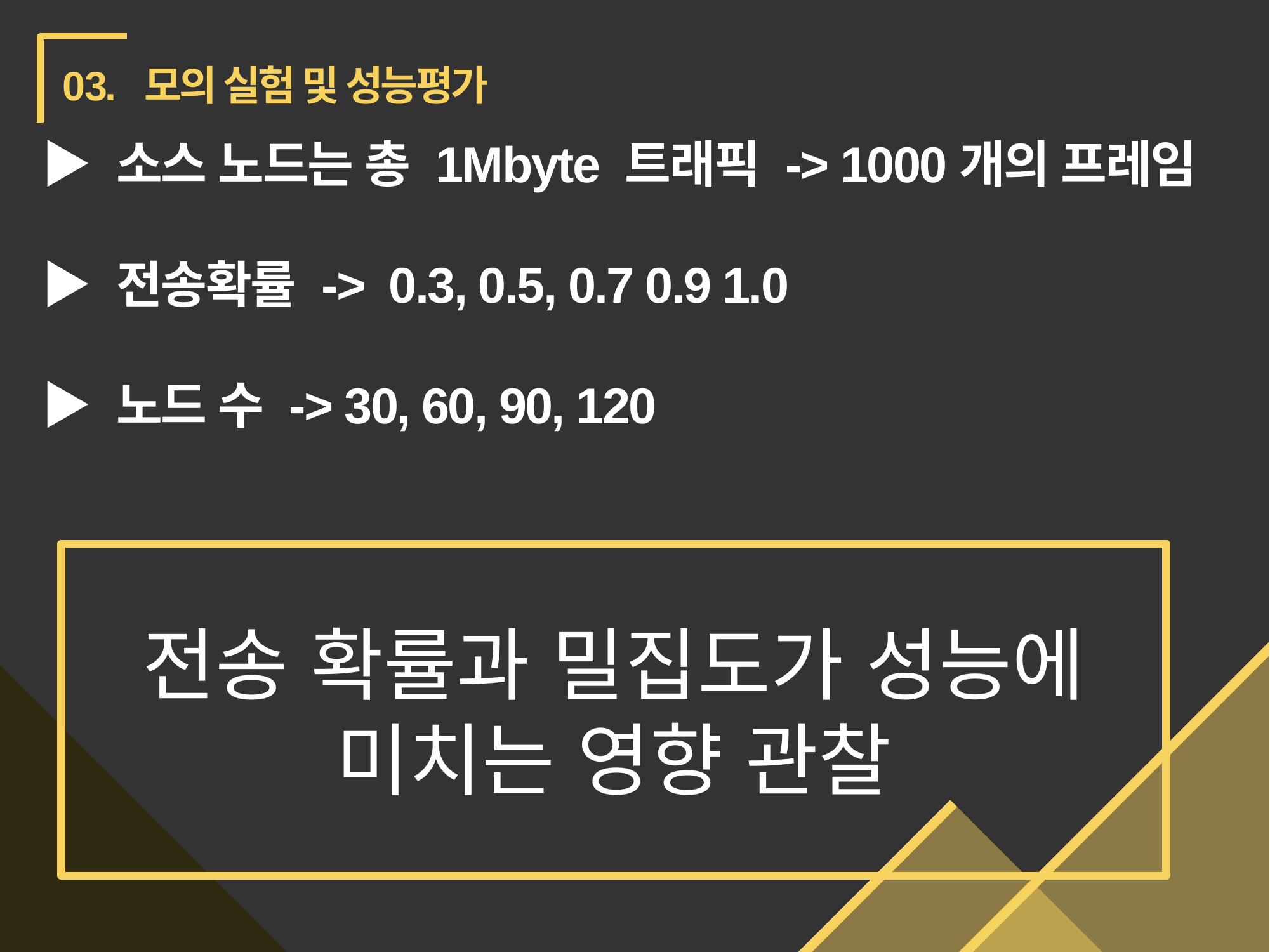

03.  모의 실험 및 성능평가

▶ 소스 노드는 총 1Mbyte 트래픽 -> 1000개의 프레임

▶ 전송확률 ->  0.3, 0.5, 0.7 0.9 1.0

▶ 노드 수 -> 30, 60, 90, 120

전송 확률과 밀집도가 성능에 미치는 영향 관찰